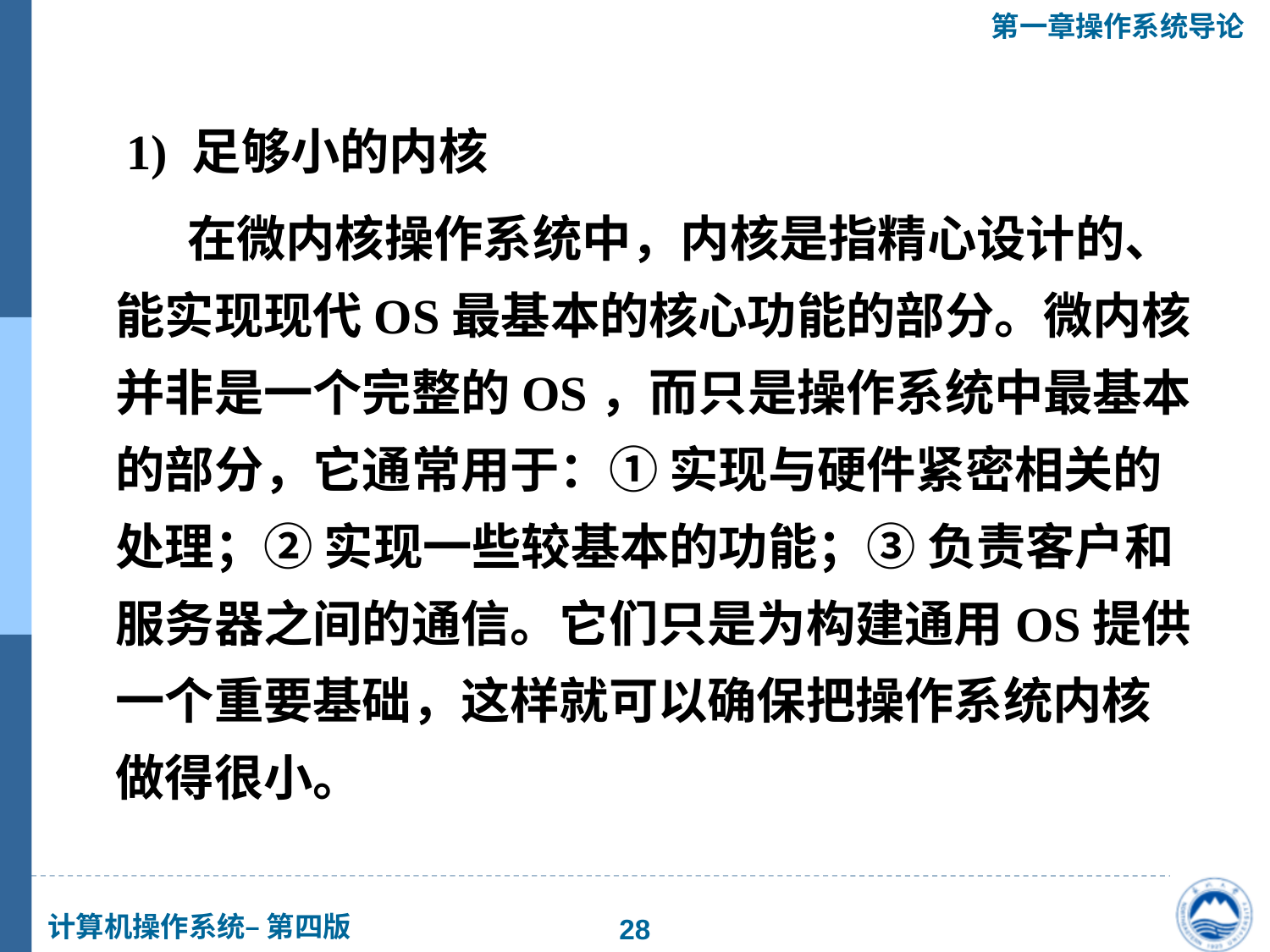

1) 足够小的内核
　　 在微内核操作系统中，内核是指精心设计的、能实现现代OS最基本的核心功能的部分。微内核并非是一个完整的OS，而只是操作系统中最基本的部分，它通常用于：① 实现与硬件紧密相关的处理；② 实现一些较基本的功能；③ 负责客户和服务器之间的通信。它们只是为构建通用OS提供一个重要基础，这样就可以确保把操作系统内核做得很小。